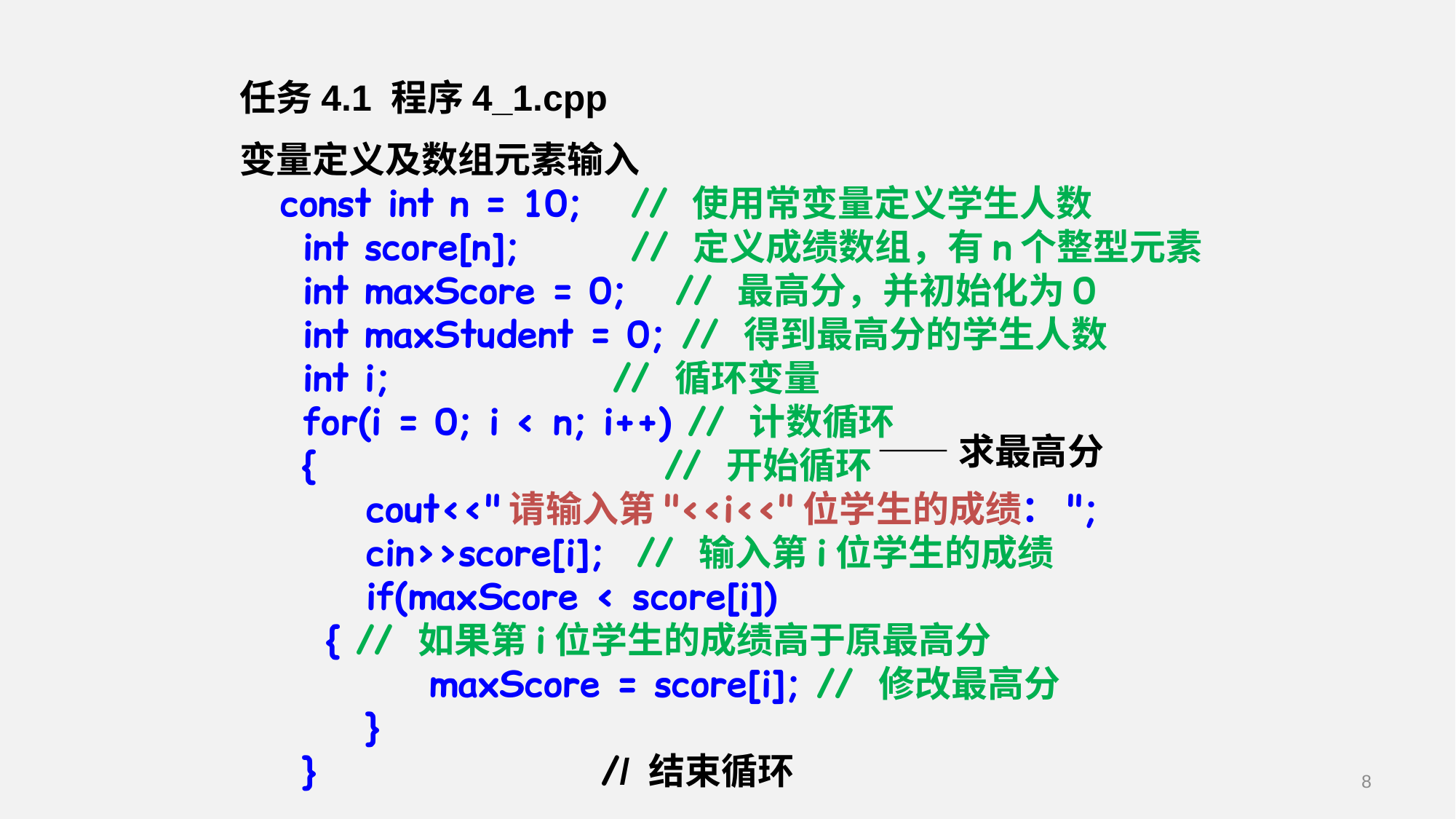

任务4.1 程序4_1.cpp
变量定义及数组元素输入
    const int n = 10;   // 使用常变量定义学生人数
    int score[n];       // 定义成绩数组，有n个整型元素
    int maxScore = 0;   // 最高分，并初始化为0
    int maxStudent = 0; // 得到最高分的学生人数
    int i;              // 循环变量
    for(i = 0; i < n; i++) // 计数循环
    {                      // 开始循环
        cout<<"请输入第"<<i<<"位学生的成绩：";
        cin>>score[i];  // 输入第i位学生的成绩
        if(maxScore < score[i])
        { // 如果第i位学生的成绩高于原最高分
            maxScore = score[i]; // 修改最高分
        }
    }                  // 结束循环
——求最高分
8